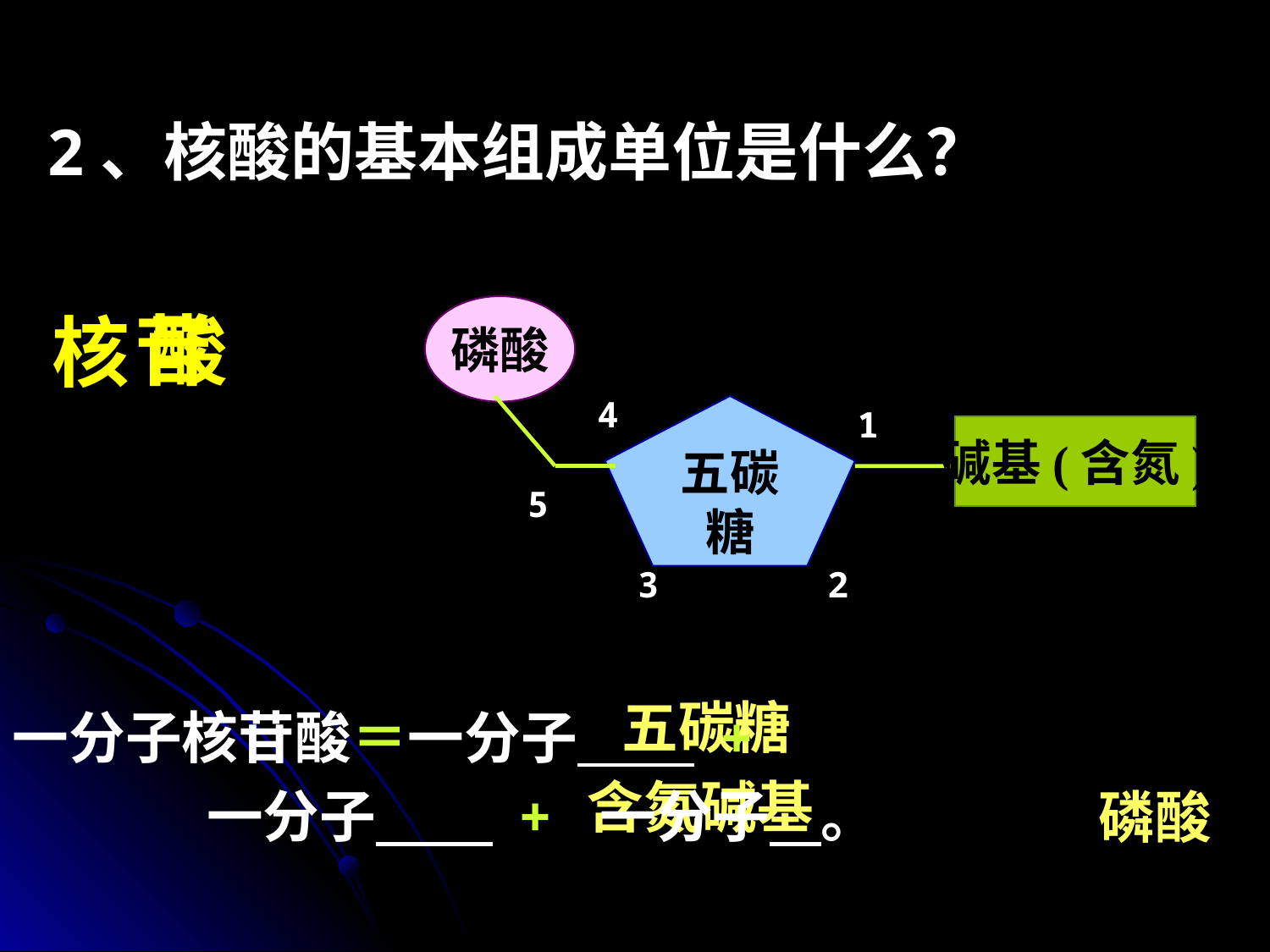

2、核酸的基本组成单位是什么？

磷酸

五碳
糖
碱基(含氮)

苷
酸
核
4
1
5
3
2
五碳糖
一分子核苷酸＝一分子          +
              一分子          + 一分子    。
含氮碱基
磷酸